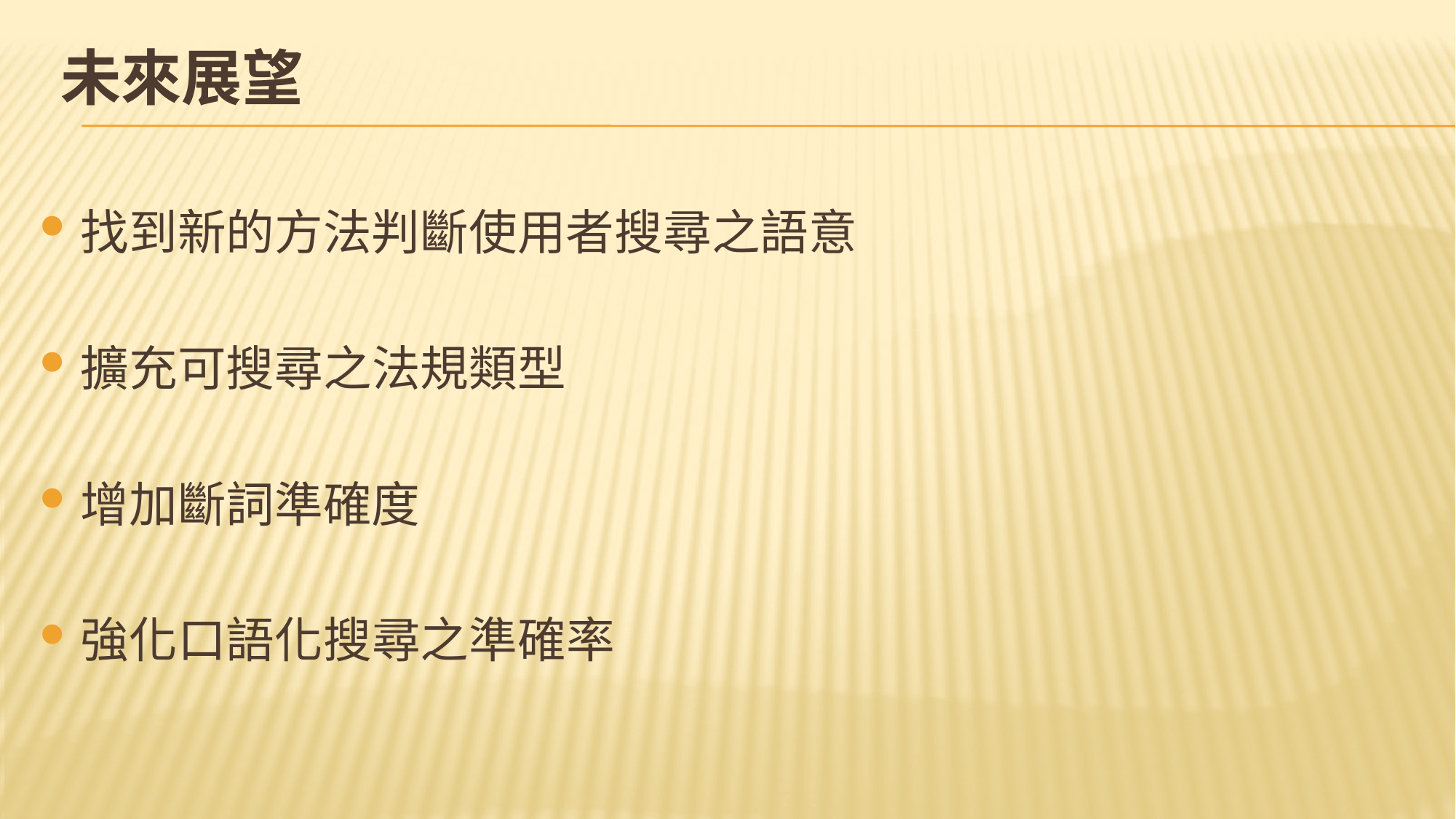

# 未來展望

找到新的方法判斷使用者搜尋之語意

擴充可搜尋之法規類型

增加斷詞準確度

強化口語化搜尋之準確率